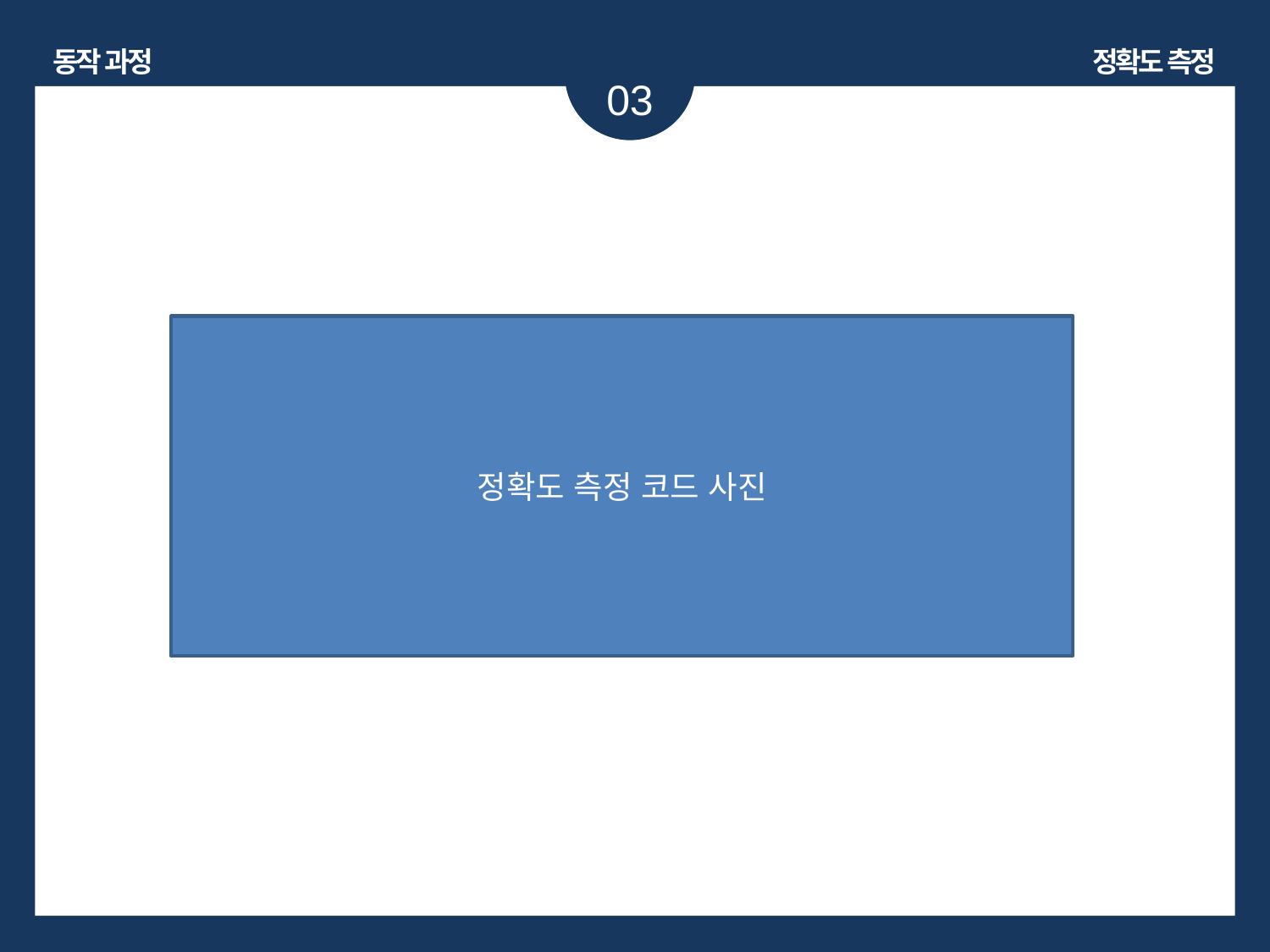

동작 과정
정확도 측정
03

정확도 측정 코드 사진